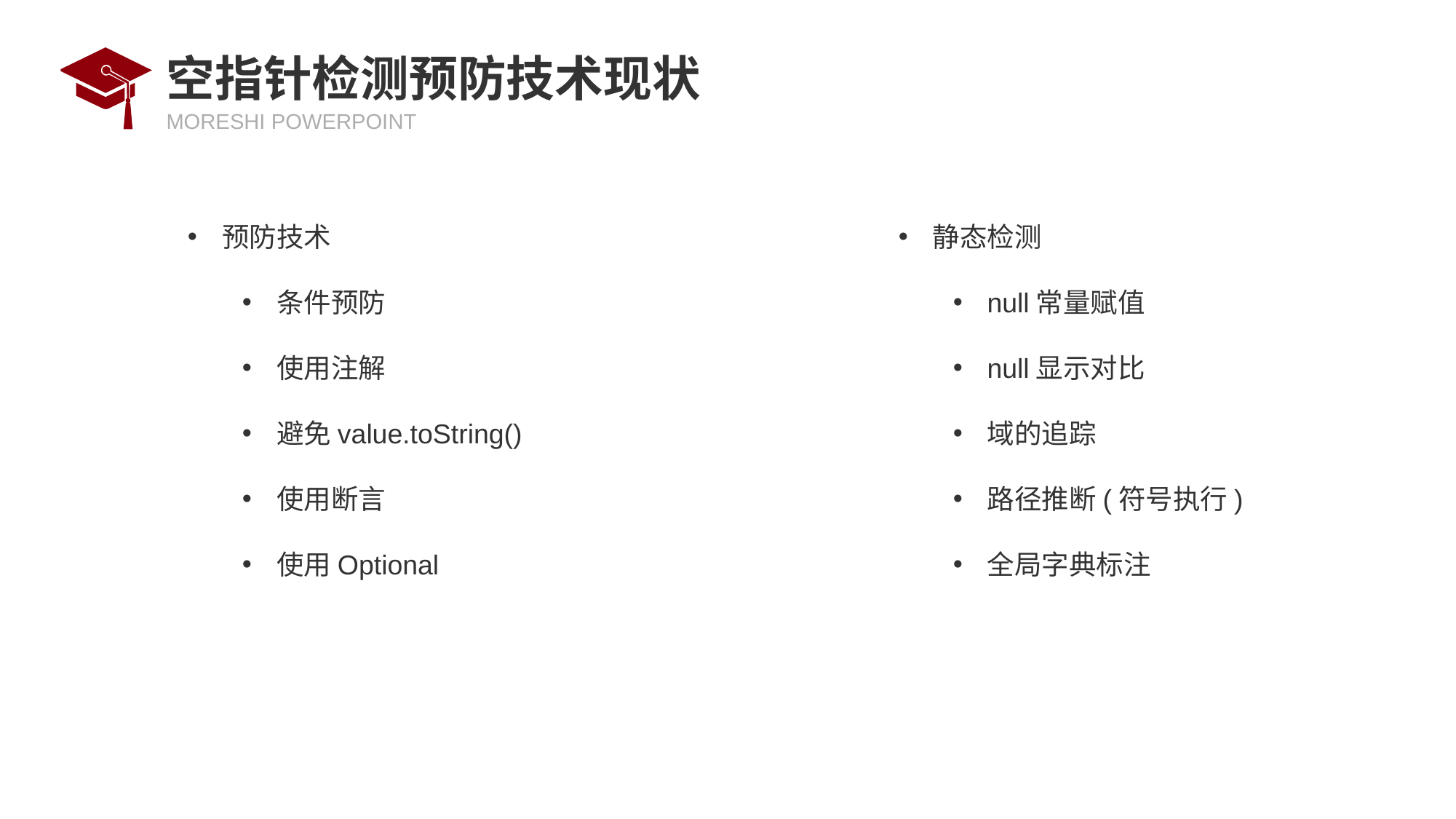

# 空指针检测预防技术现状
预防技术
条件预防
使用注解
避免value.toString()
使用断言
使用Optional
静态检测
null常量赋值
null显示对比
域的追踪
路径推断(符号执行)
全局字典标注